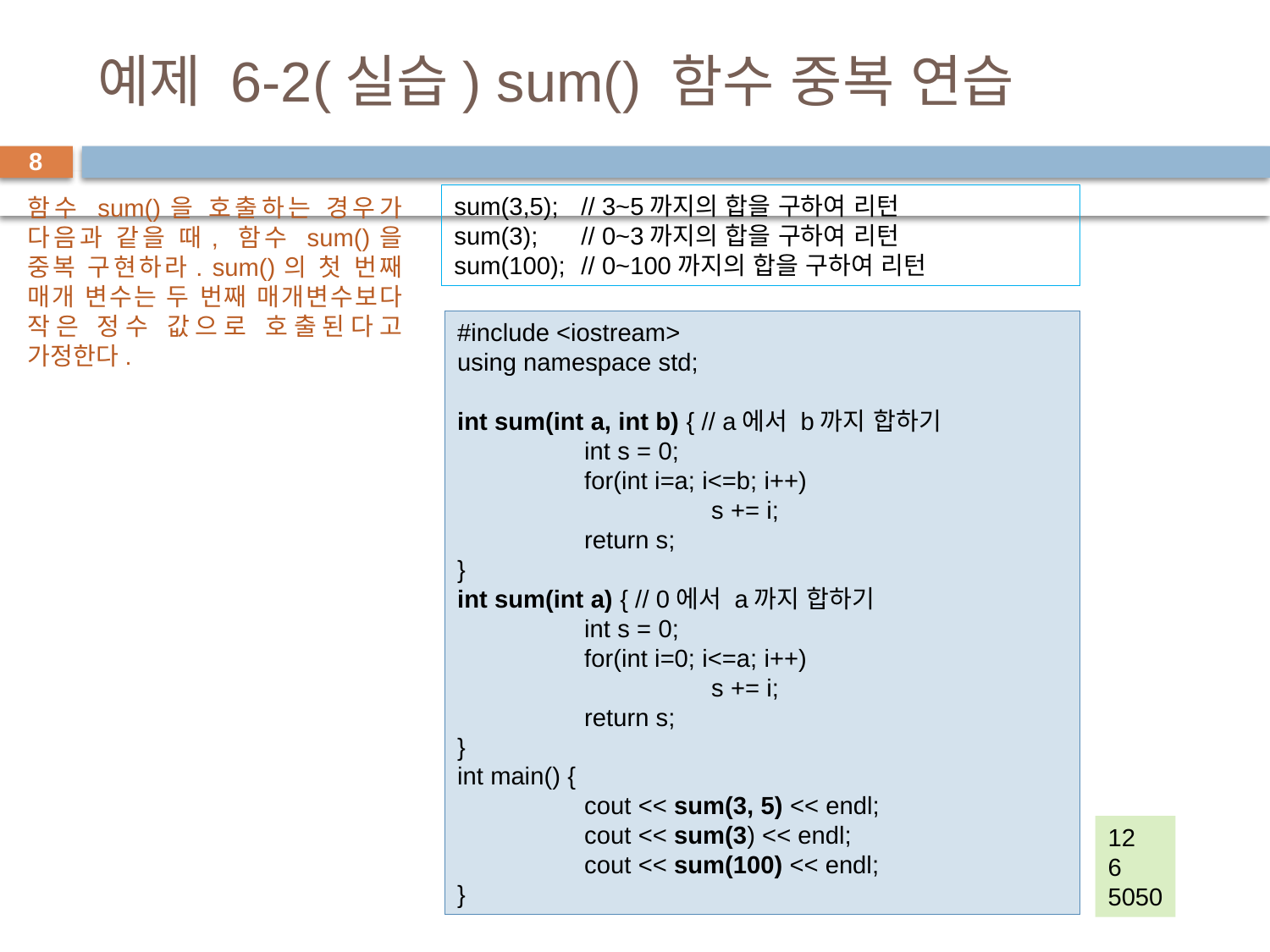

# 예제 6-2(실습) sum() 함수 중복 연습
8
sum(3,5); 	// 3~5까지의 합을 구하여 리턴
sum(3); 	// 0~3까지의 합을 구하여 리턴
sum(100); 	// 0~100까지의 합을 구하여 리턴
함수 sum()을 호출하는 경우가 다음과 같을 때, 함수 sum()을 중복 구현하라. sum()의 첫 번째 매개 변수는 두 번째 매개변수보다 작은 정수 값으로 호출된다고 가정한다.
#include <iostream>
using namespace std;

int sum(int a, int b) { // a에서 b까지 합하기
	int s = 0;
	for(int i=a; i<=b; i++)
		s += i;
	return s;
}
int sum(int a) { // 0에서 a까지 합하기
	int s = 0;
	for(int i=0; i<=a; i++)
		s += i;
	return s;
}
int main() {
	cout << sum(3, 5) << endl;
	cout << sum(3) << endl;
	cout << sum(100) << endl;
}
12
6
5050